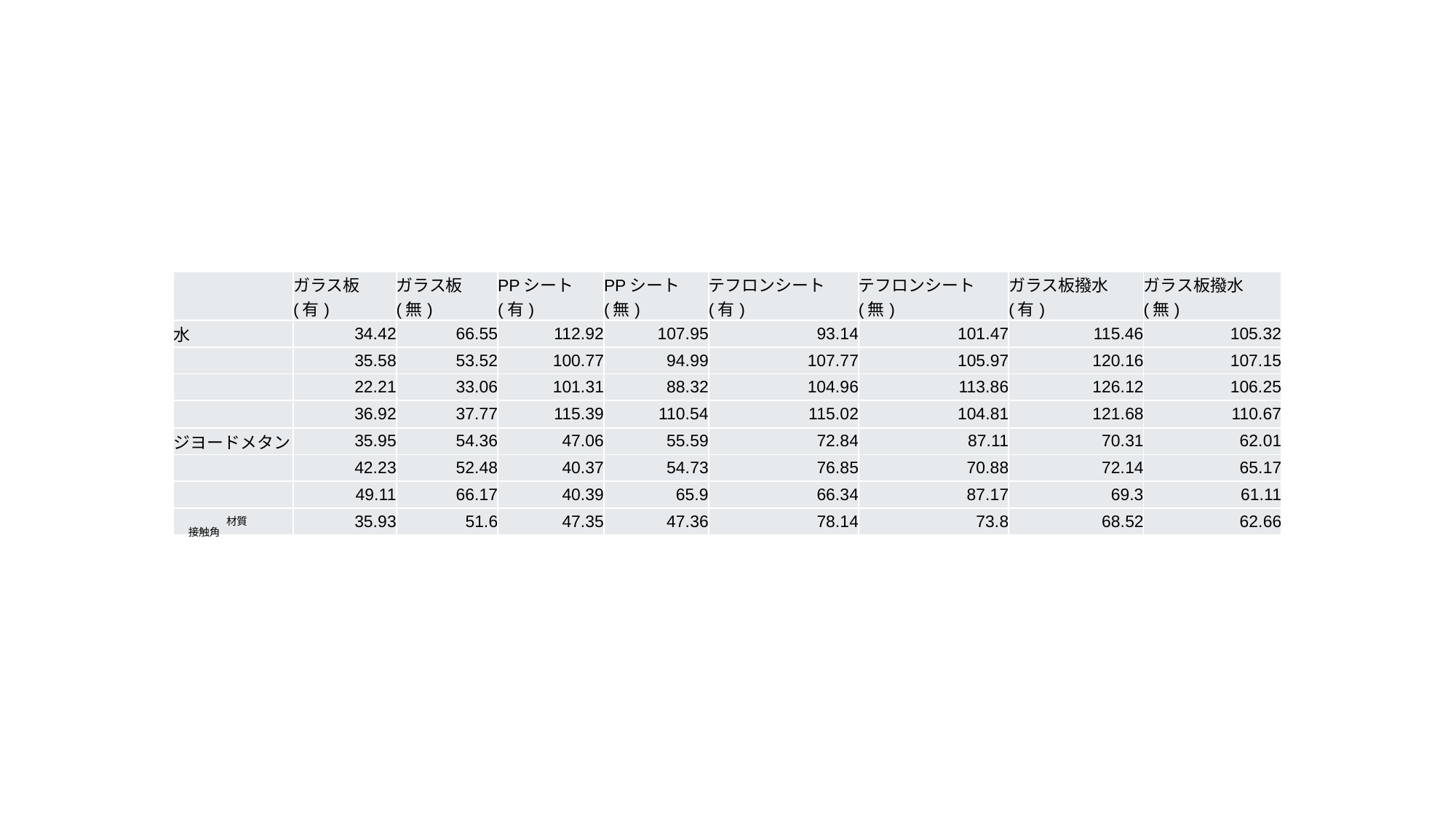

|  | ガラス板(有) | ガラス板(無) | PPシート(有) | PPシート(無) | テフロンシート(有) | テフロンシート(無) | ガラス板撥水(有) | ガラス板撥水(無) |
| --- | --- | --- | --- | --- | --- | --- | --- | --- |
| 水 | 34.42 | 66.55 | 112.92 | 107.95 | 93.14 | 101.47 | 115.46 | 105.32 |
|  | 35.58 | 53.52 | 100.77 | 94.99 | 107.77 | 105.97 | 120.16 | 107.15 |
|  | 22.21 | 33.06 | 101.31 | 88.32 | 104.96 | 113.86 | 126.12 | 106.25 |
|  | 36.92 | 37.77 | 115.39 | 110.54 | 115.02 | 104.81 | 121.68 | 110.67 |
| ジヨードメタン | 35.95 | 54.36 | 47.06 | 55.59 | 72.84 | 87.11 | 70.31 | 62.01 |
|  | 42.23 | 52.48 | 40.37 | 54.73 | 76.85 | 70.88 | 72.14 | 65.17 |
|  | 49.11 | 66.17 | 40.39 | 65.9 | 66.34 | 87.17 | 69.3 | 61.11 |
|  | 35.93 | 51.6 | 47.35 | 47.36 | 78.14 | 73.8 | 68.52 | 62.66 |
材質
接触角